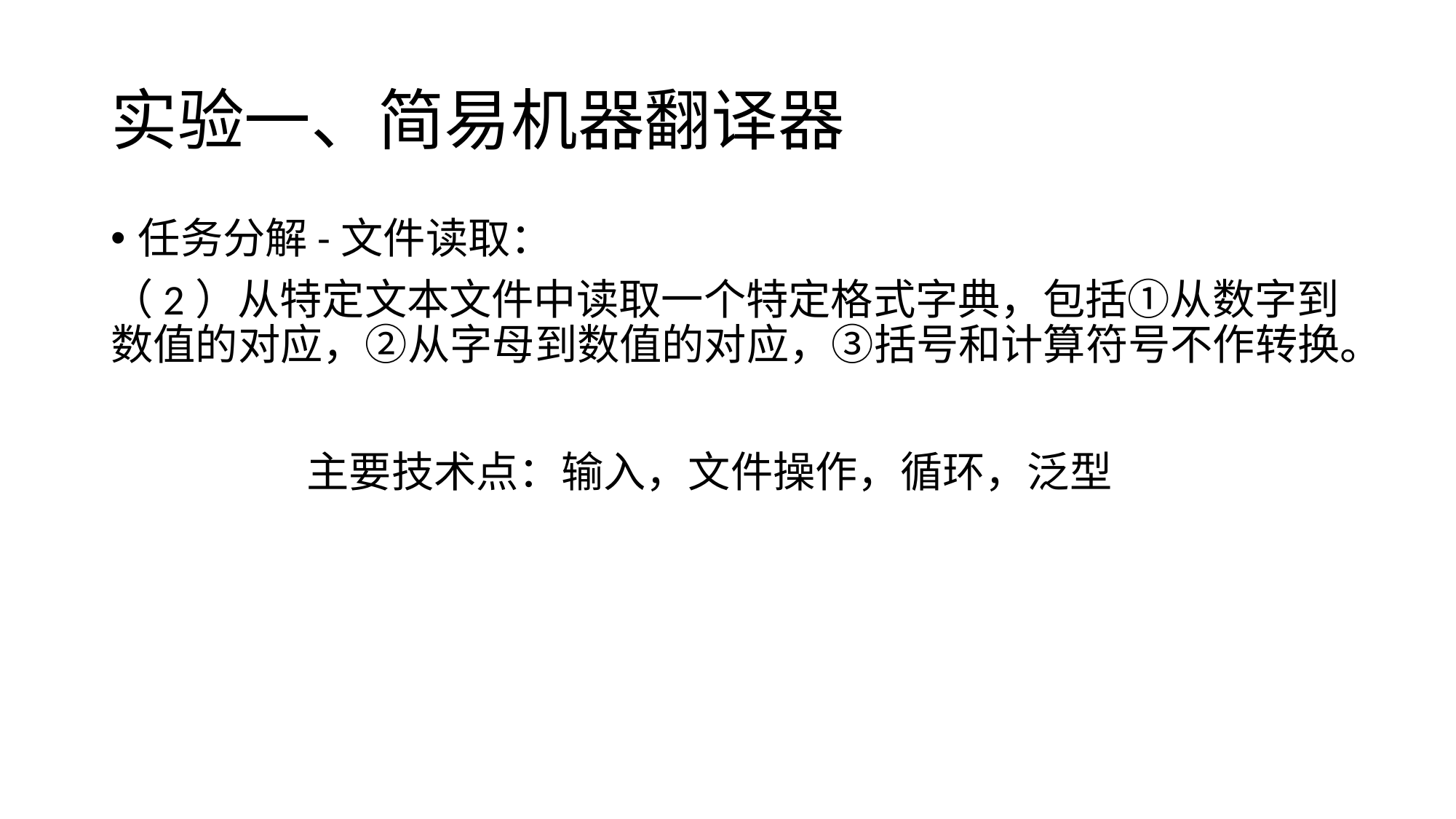

# 实验一、简易机器翻译器
任务分解-文件读取：
（2）从特定文本文件中读取一个特定格式字典，包括①从数字到数值的对应，②从字母到数值的对应，③括号和计算符号不作转换。
主要技术点：输入，文件操作，循环，泛型